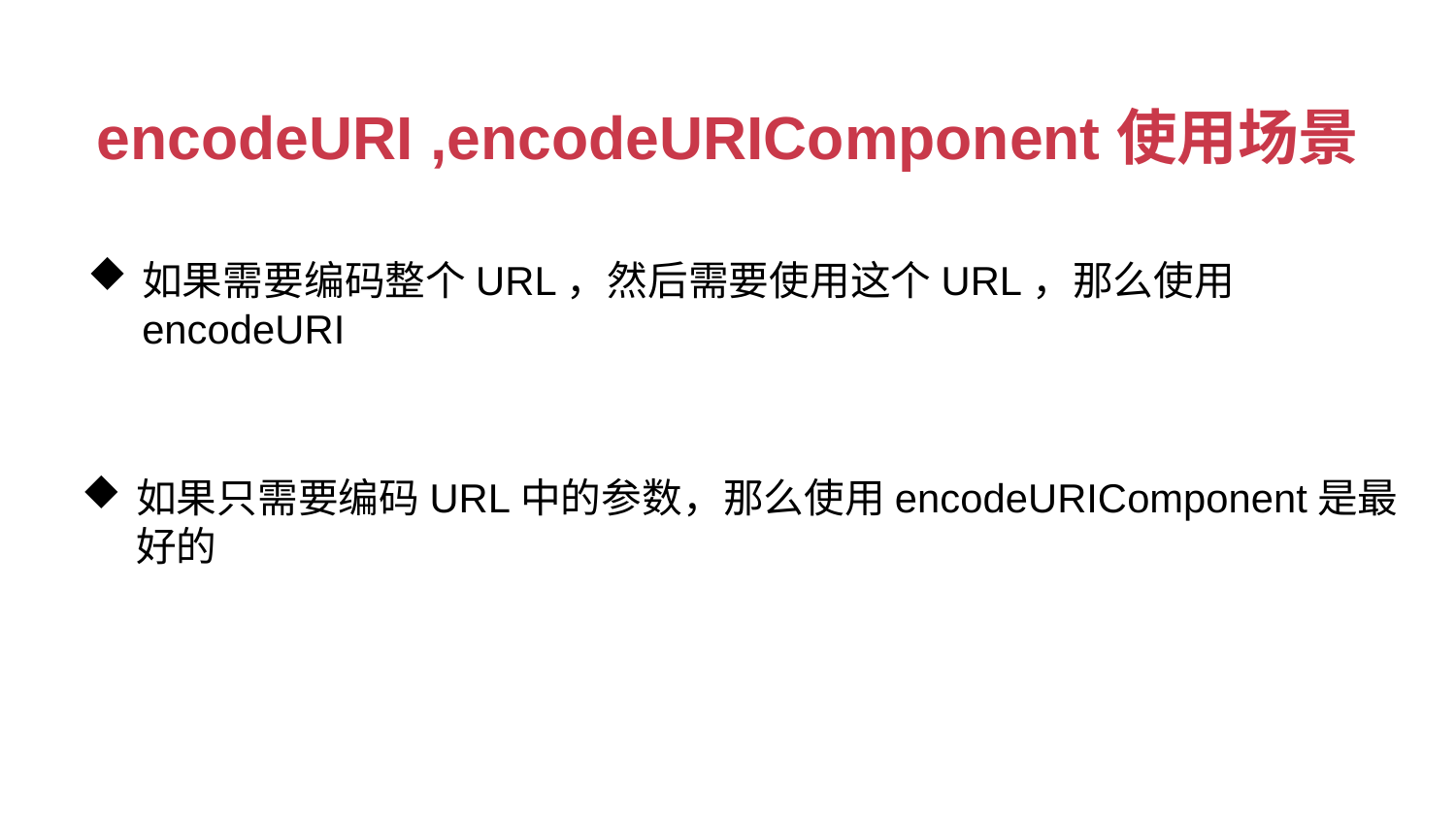

encodeURI ,encodeURIComponent使用场景
如果需要编码整个URL，然后需要使用这个URL，那么使用encodeURI
如果只需要编码URL中的参数，那么使用encodeURIComponent是最好的